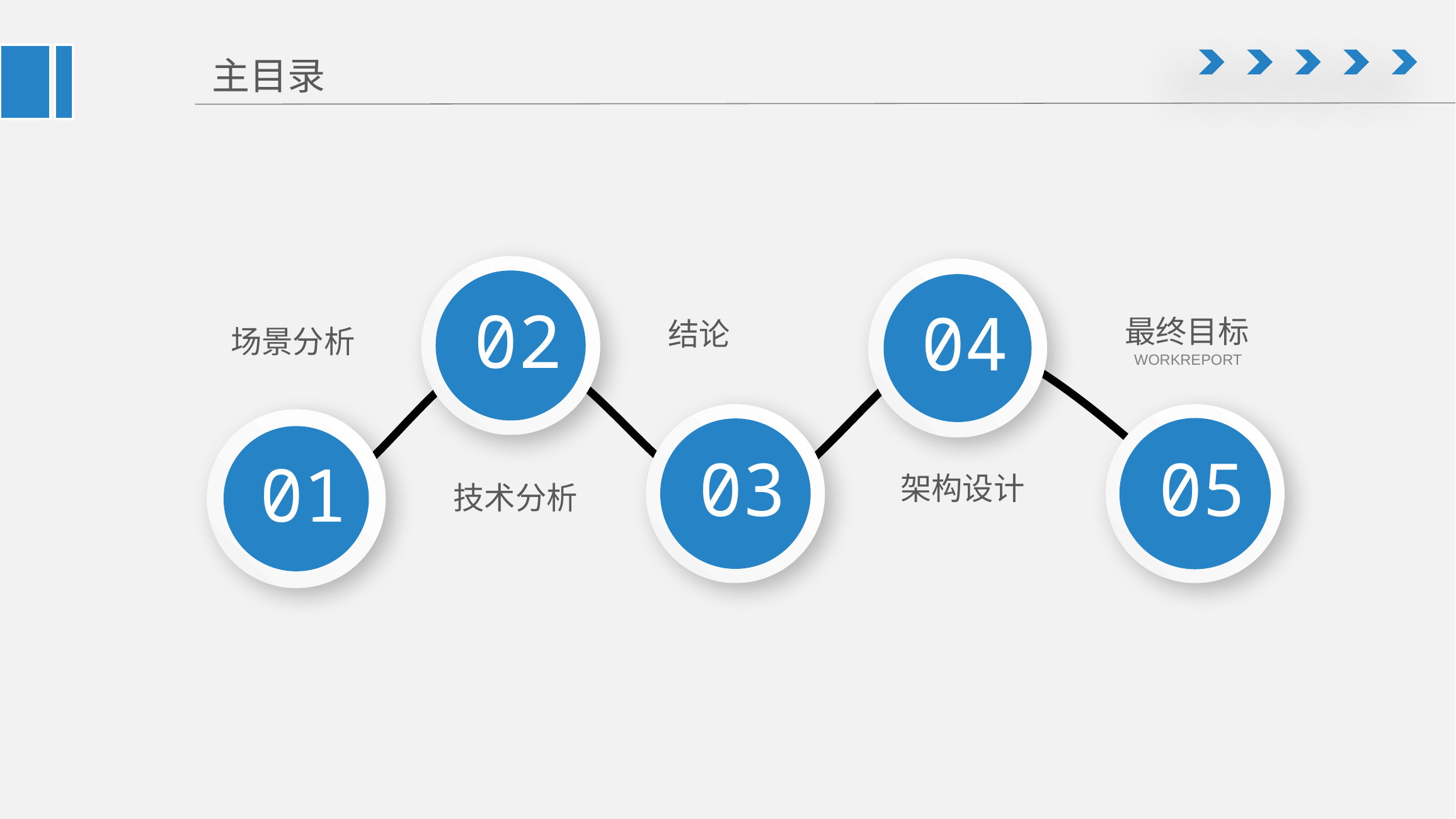

# 主目录

02

04
最终目标
WORKREPORT
结论

场景分析

03

05

01
架构设计
技术分析

延迟符